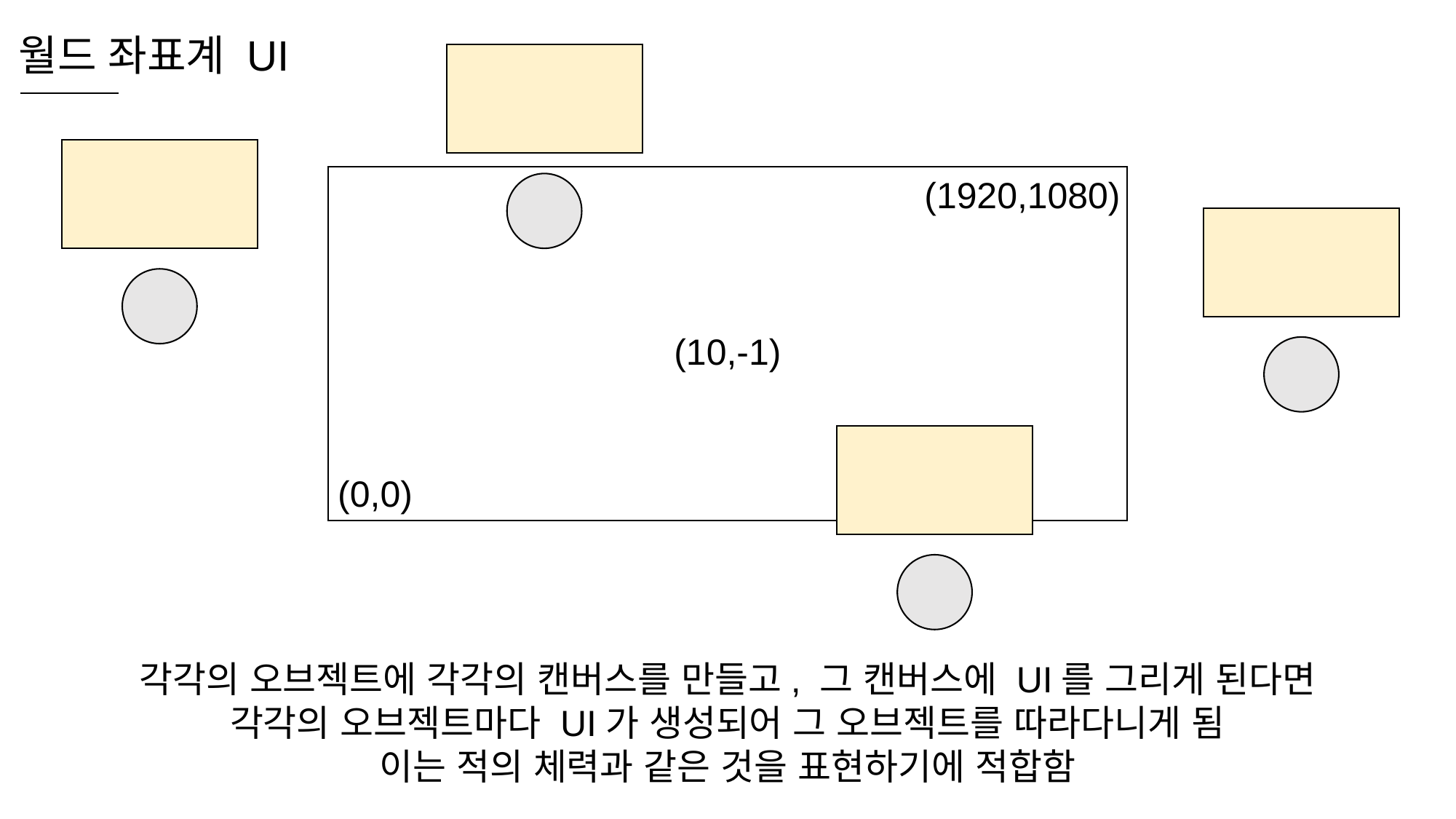

월드 좌표계 UI

(1920,1080)

(10,-1)

(0,0)

각각의 오브젝트에 각각의 캔버스를 만들고, 그 캔버스에 UI를 그리게 된다면
각각의 오브젝트마다 UI가 생성되어 그 오브젝트를 따라다니게 됨
이는 적의 체력과 같은 것을 표현하기에 적합함